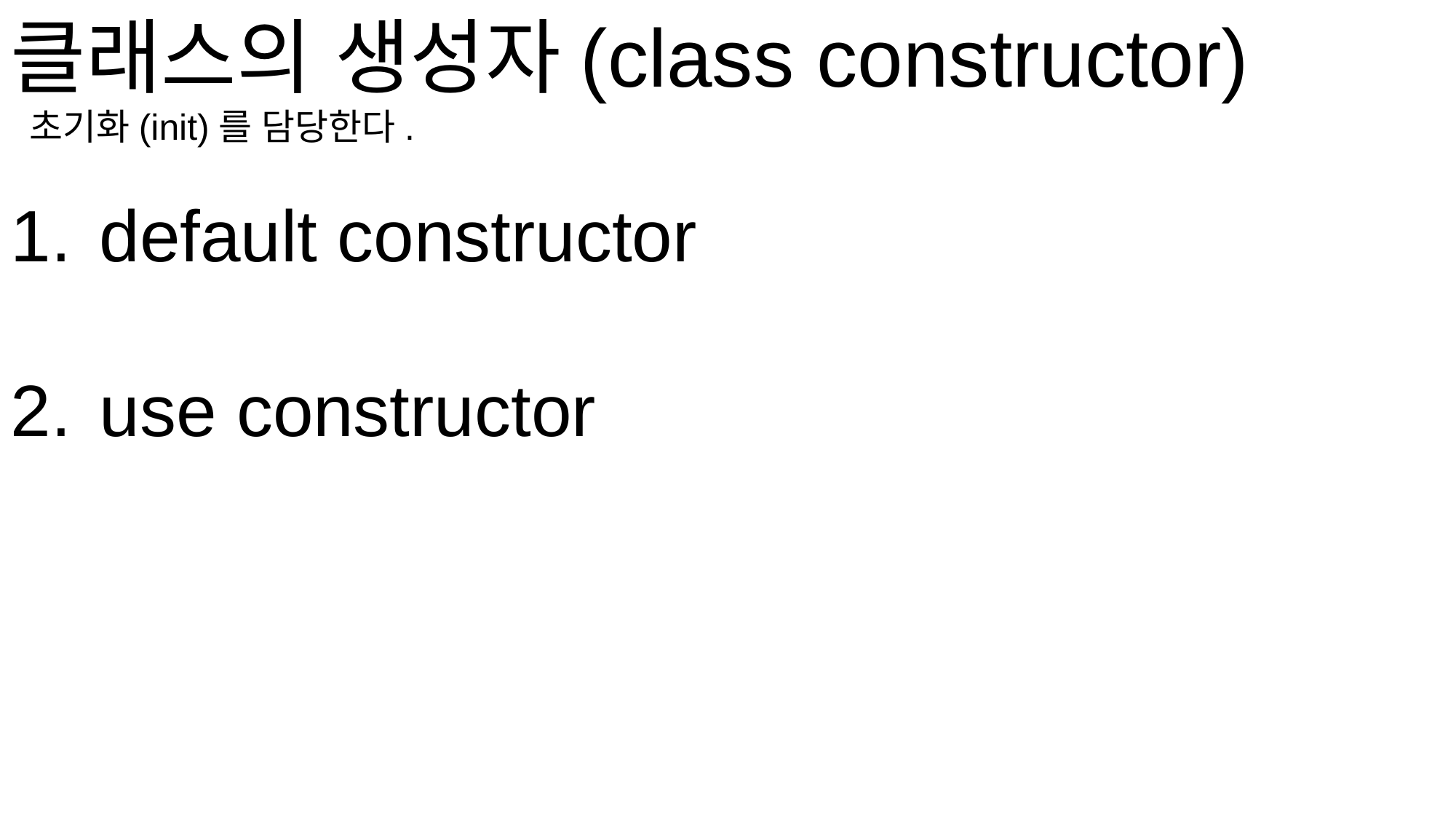

클래스의 생성자(class constructor)
 초기화(init)를 담당한다.
default constructor
use constructor